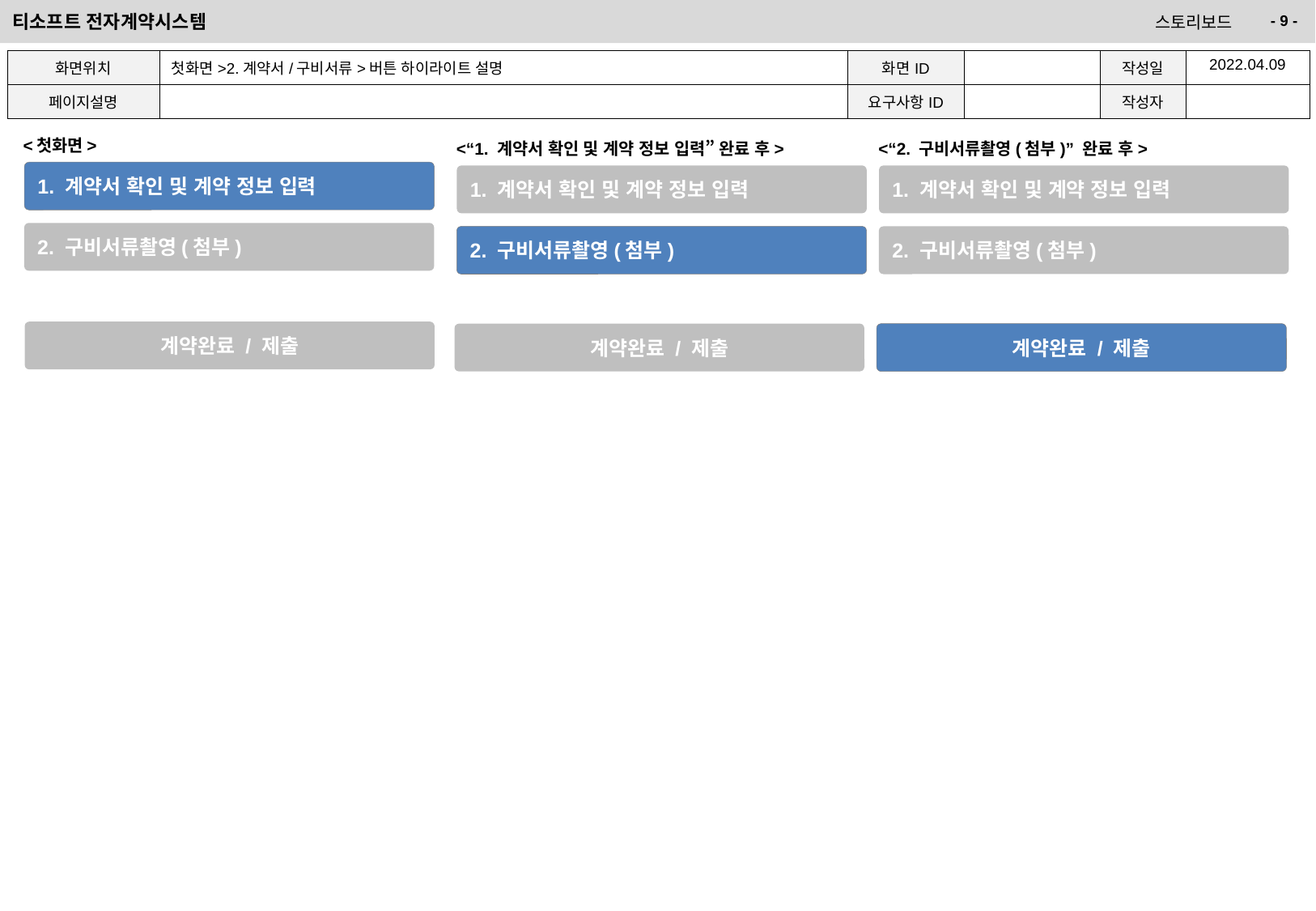

| 화면위치 | 첫화면>2.계약서/구비서류>버튼 하이라이트 설명 | 화면ID |  | 작성일 | 2022.04.09 |
| --- | --- | --- | --- | --- | --- |
| 페이지설명 |  | 요구사항ID |  | 작성자 |  |
<첫화면>
<“1. 계약서 확인 및 계약 정보 입력” 완료 후>
<“2. 구비서류촬영(첨부)” 완료 후>
1. 계약서 확인 및 계약 정보 입력
1. 계약서 확인 및 계약 정보 입력
1. 계약서 확인 및 계약 정보 입력
2. 구비서류촬영(첨부)
2. 구비서류촬영(첨부)
2. 구비서류촬영(첨부)
계약완료 / 제출
계약완료 / 제출
계약완료 / 제출